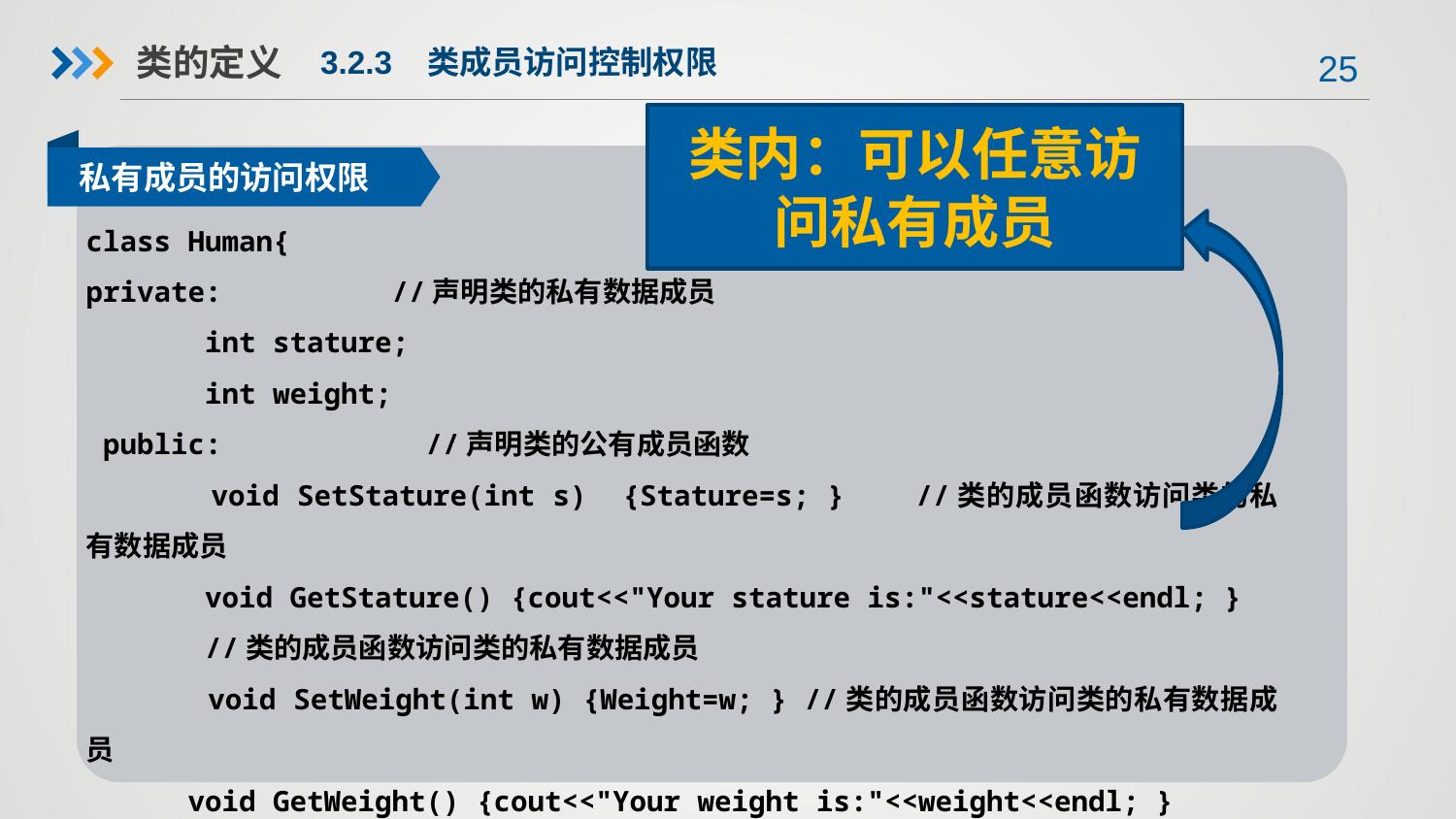

类的定义
3.2.3   类成员访问控制权限
类内：可以任意访问私有成员

私有成员的访问权限
class Human{
private:          //声明类的私有数据成员
       int stature;
       int weight;
 public:            //声明类的公有成员函数
       void SetStature(int s)  {Stature=s; }    //类的成员函数访问类的私有数据成员
       void GetStature() {cout<<"Your stature is:"<<stature<<endl; }
       //类的成员函数访问类的私有数据成员
       void SetWeight(int w) {Weight=w; } //类的成员函数访问类的私有数据成员
      void GetWeight() {cout<<"Your weight is:"<<weight<<endl; }
};